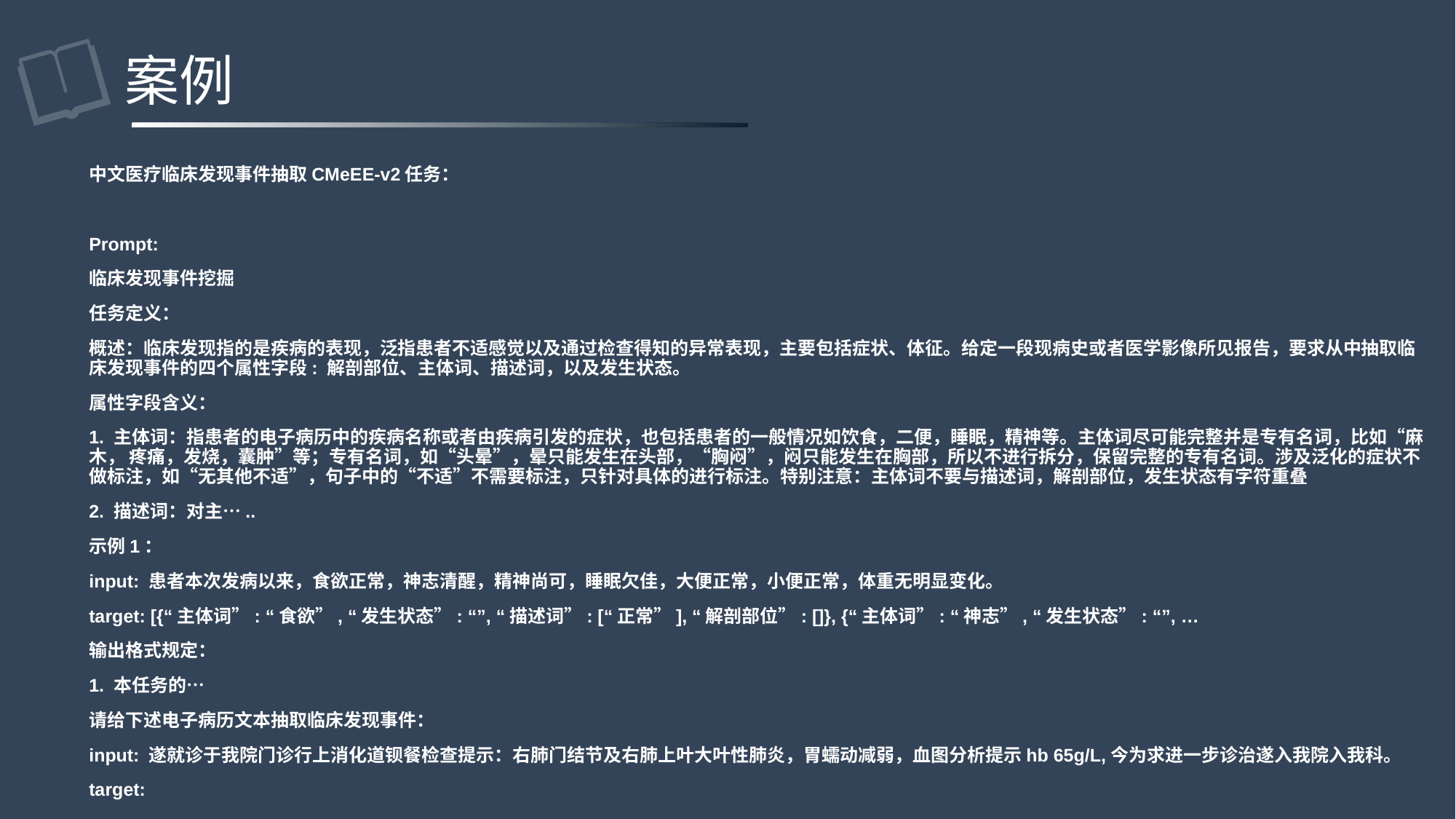

# 案例
中文医疗临床发现事件抽取CMeEE-v2任务：

Prompt:
临床发现事件挖掘
任务定义：
概述：临床发现指的是疾病的表现，泛指患者不适感觉以及通过检查得知的异常表现，主要包括症状、体征。给定一段现病史或者医学影像所见报告，要求从中抽取临床发现事件的四个属性字段: 解剖部位、主体词、描述词，以及发生状态。
属性字段含义：
1. 主体词：指患者的电子病历中的疾病名称或者由疾病引发的症状，也包括患者的一般情况如饮食，二便，睡眠，精神等。主体词尽可能完整并是专有名词，比如“麻木， 疼痛，发烧，囊肿”等；专有名词，如“头晕”，晕只能发生在头部，“胸闷”，闷只能发生在胸部，所以不进行拆分，保留完整的专有名词。涉及泛化的症状不做标注，如“无其他不适”，句子中的“不适”不需要标注，只针对具体的进行标注。特别注意：主体词不要与描述词，解剖部位，发生状态有字符重叠
2. 描述词：对主…..
示例1：
input: 患者本次发病以来，食欲正常，神志清醒，精神尚可，睡眠欠佳，大便正常，小便正常，体重无明显变化。
target: [{“主体词”: “食欲”, “发生状态”: “”, “描述词”: [“正常”], “解剖部位”: []}, {“主体词”: “神志”, “发生状态”: “”, …
输出格式规定：
1. 本任务的…
请给下述电子病历文本抽取临床发现事件：
input: 遂就诊于我院门诊行上消化道钡餐检查提示：右肺门结节及右肺上叶大叶性肺炎，胃蠕动减弱，血图分析提示hb 65g/L,今为求进一步诊治遂入我院入我科。
target: